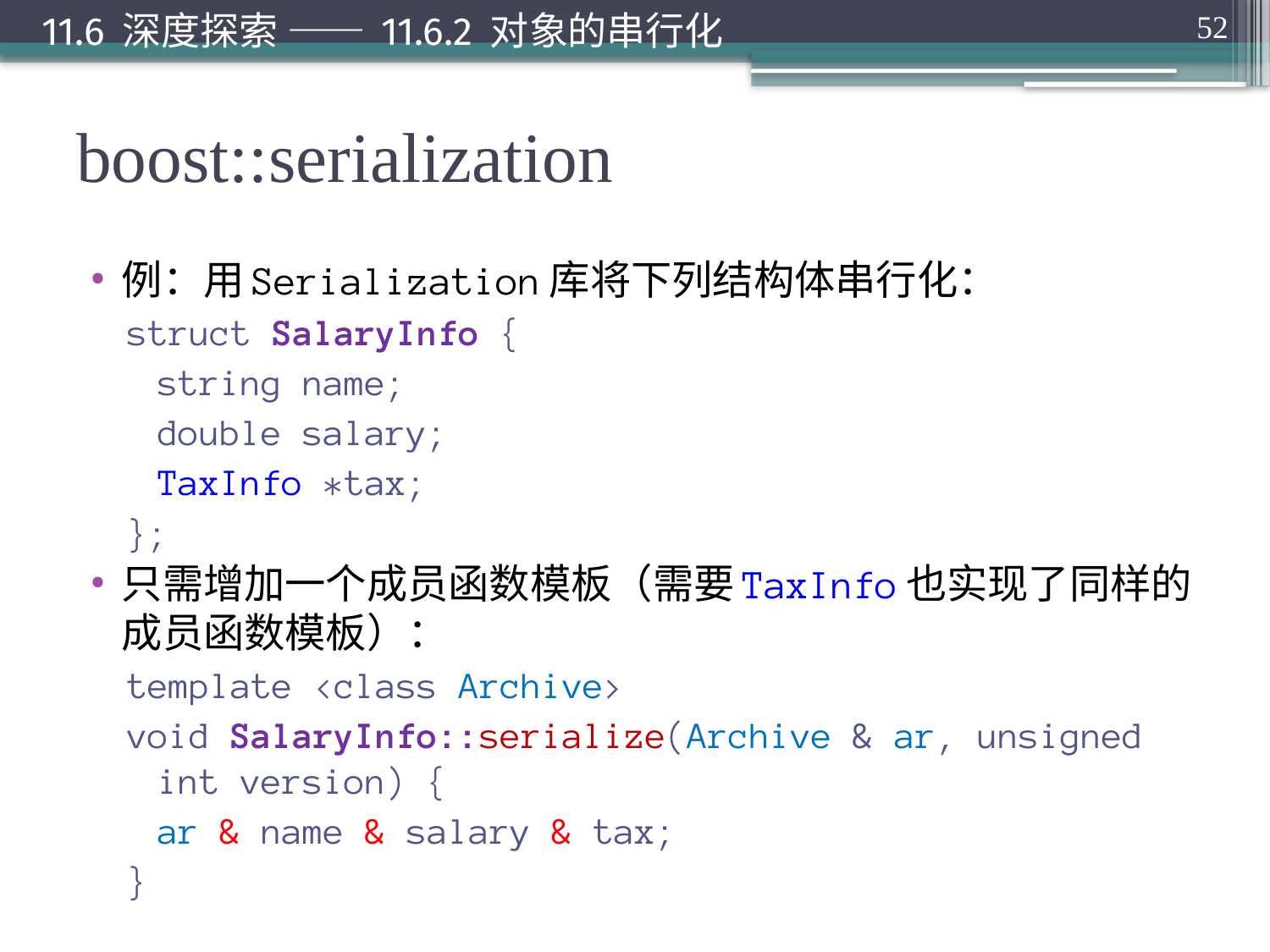

11.6 深度探索 —— 11.6.2 对象的串行化
52
# boost::serialization
例：用Serialization库将下列结构体串行化：
struct SalaryInfo {
	string name;
	double salary;
	TaxInfo *tax;
};
只需增加一个成员函数模板（需要TaxInfo也实现了同样的成员函数模板）：
template <class Archive>
void SalaryInfo::serialize(Archive & ar, unsigned int version) {
	ar & name & salary & tax;
}